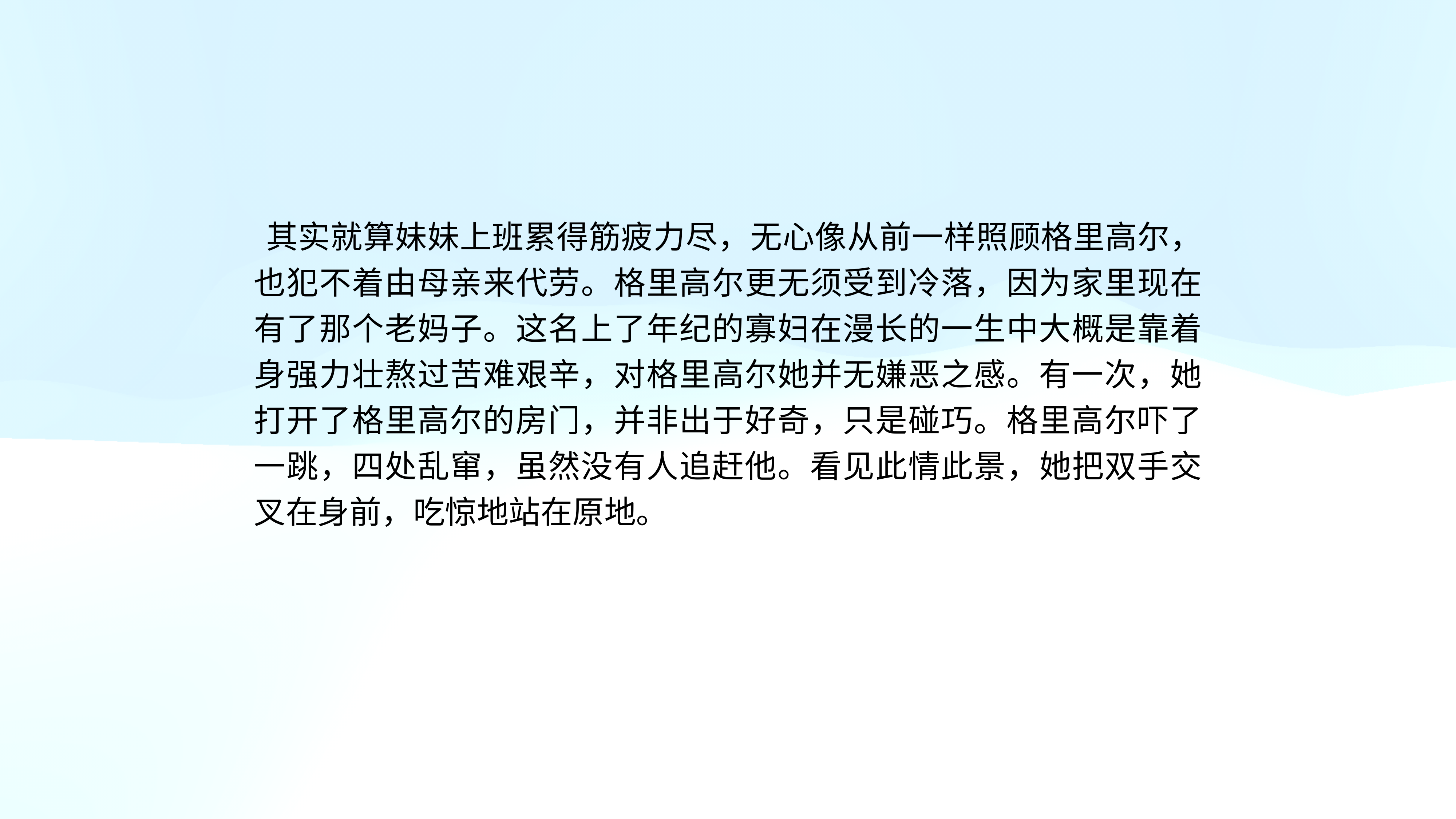

其实就算妹妹上班累得筋疲力尽，无心像从前一样照顾格里高尔，也犯不着由母亲来代劳。格里高尔更无须受到冷落，因为家里现在有了那个老妈子。这名上了年纪的寡妇在漫长的一生中大概是靠着身强力壮熬过苦难艰辛，对格里高尔她并无嫌恶之感。有一次，她打开了格里高尔的房门，并非出于好奇，只是碰巧。格里高尔吓了一跳，四处乱窜，虽然没有人追赶他。看见此情此景，她把双手交叉在身前，吃惊地站在原地。